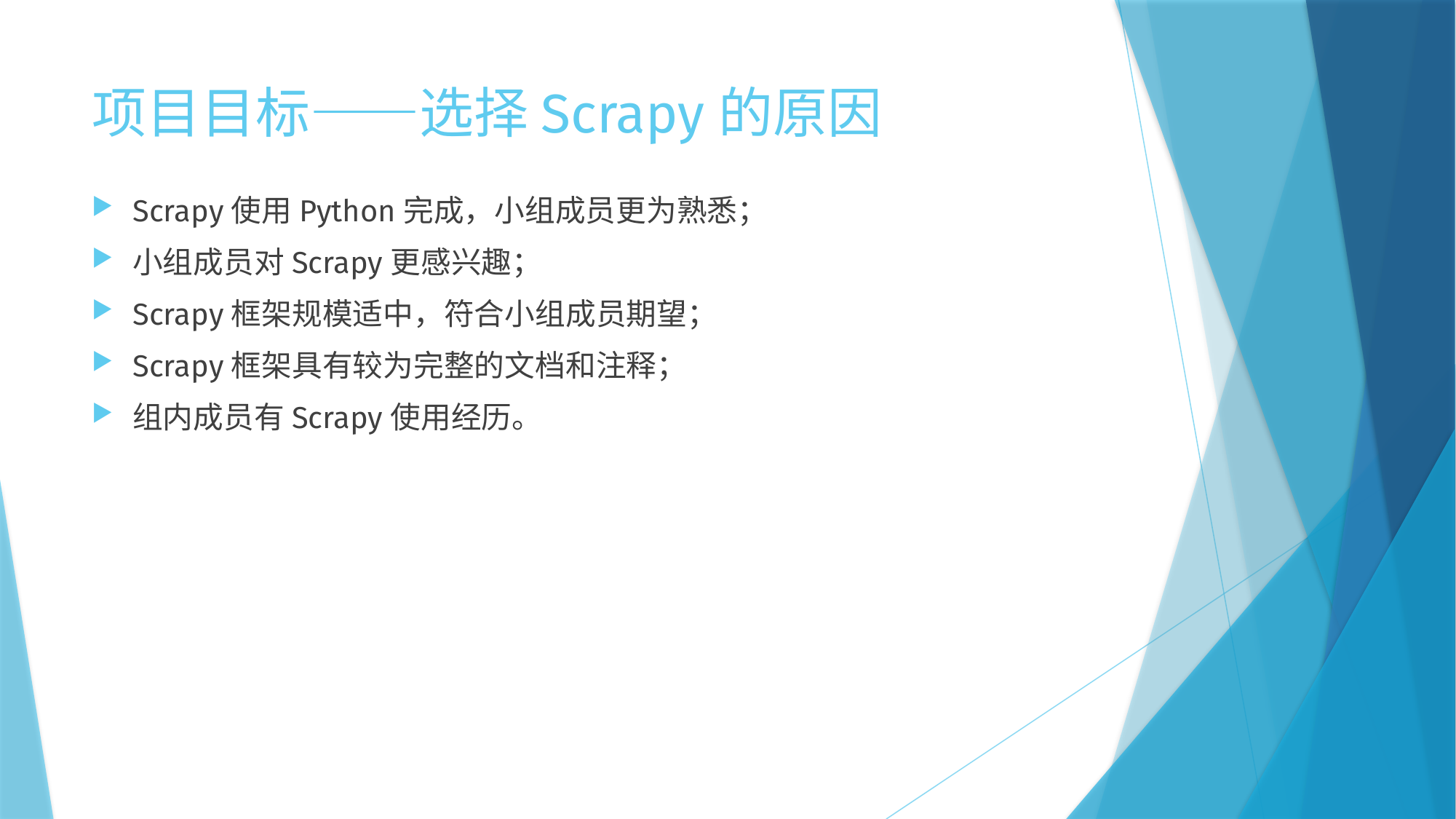

# 项目目标——选择Scrapy的原因
Scrapy使用Python完成，小组成员更为熟悉；
小组成员对Scrapy更感兴趣；
Scrapy框架规模适中，符合小组成员期望；
Scrapy框架具有较为完整的文档和注释；
组内成员有Scrapy使用经历。